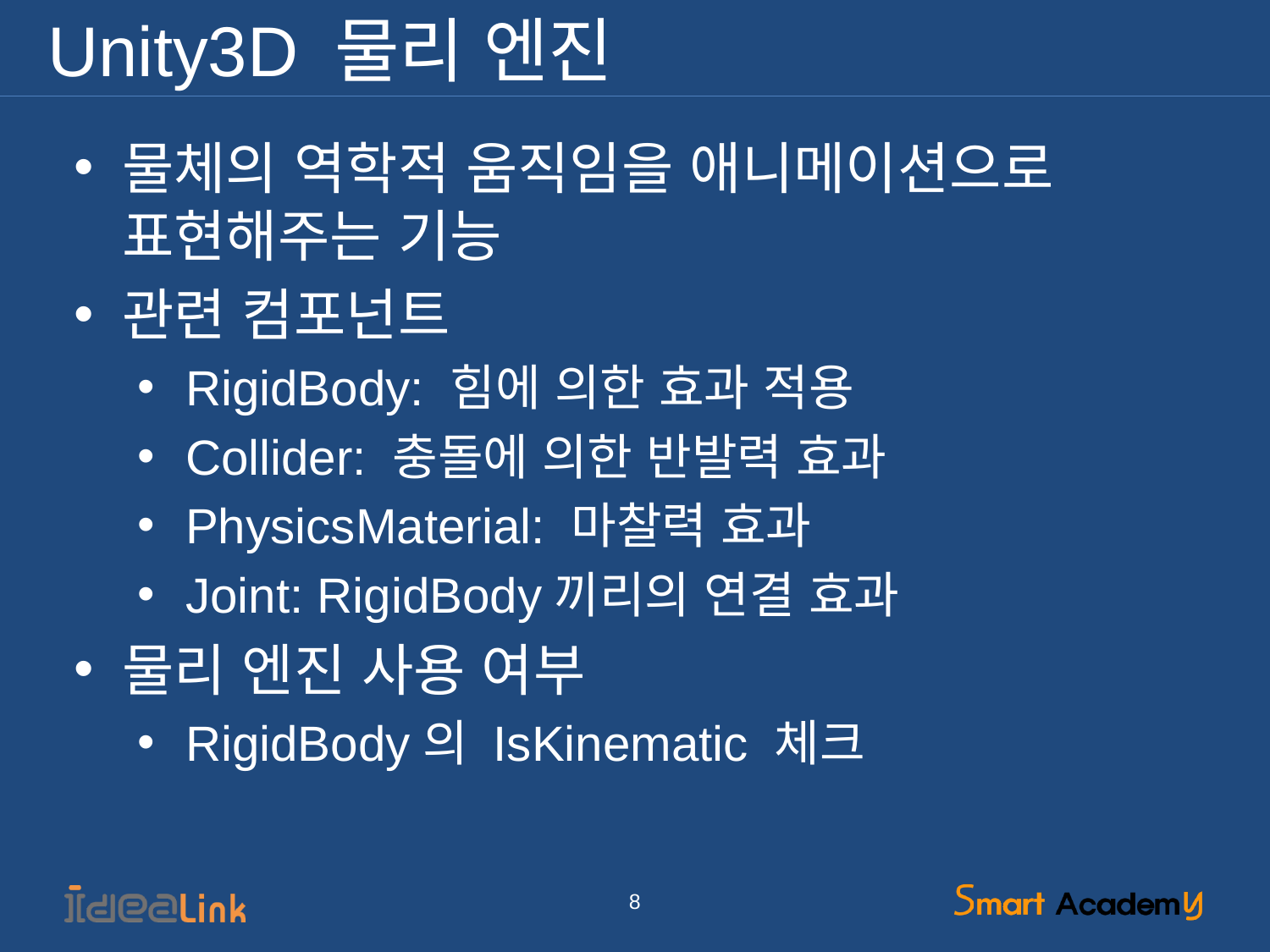

# Unity3D 물리 엔진
물체의 역학적 움직임을 애니메이션으로 표현해주는 기능
관련 컴포넌트
RigidBody: 힘에 의한 효과 적용
Collider: 충돌에 의한 반발력 효과
PhysicsMaterial: 마찰력 효과
Joint: RigidBody끼리의 연결 효과
물리 엔진 사용 여부
RigidBody의 IsKinematic 체크

8